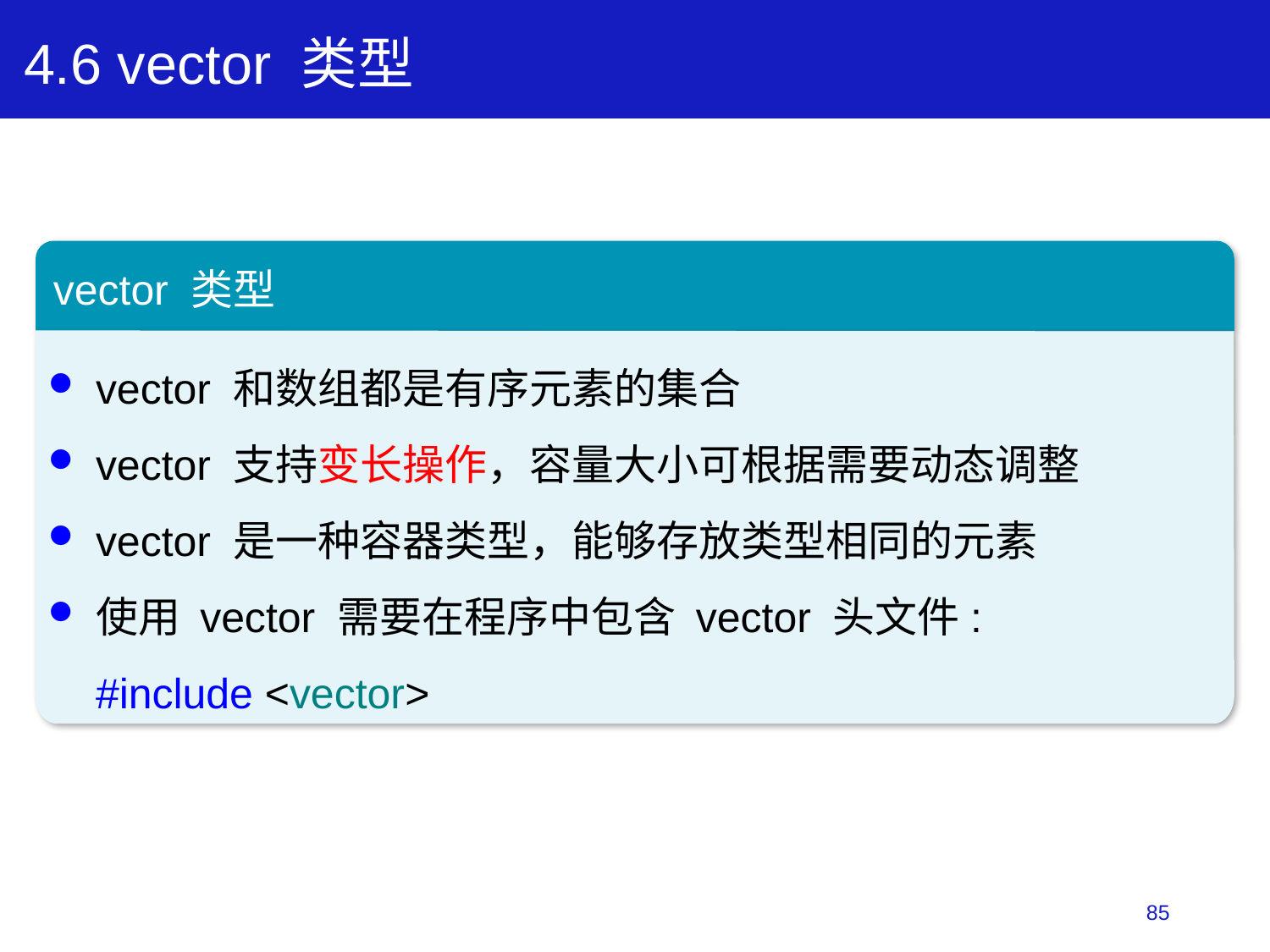

4.6 vector 类型
vector 类型
vector 和数组都是有序元素的集合
vector 支持变长操作，容量大小可根据需要动态调整
vector 是一种容器类型，能够存放类型相同的元素
使用 vector 需要在程序中包含 vector 头文件:
#include <vector>
学习目标
85